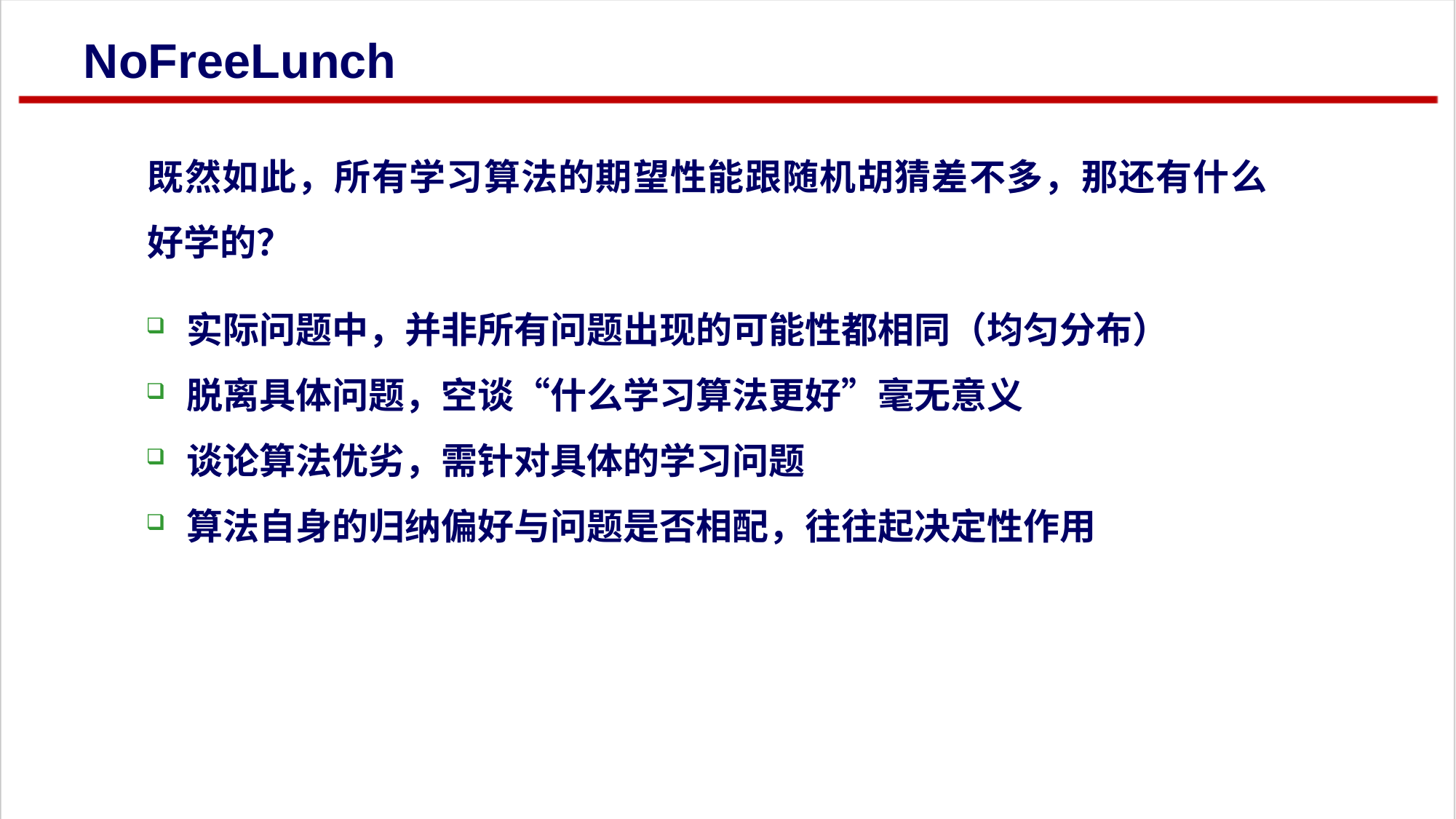

# NoFreeLunch
既然如此，所有学习算法的期望性能跟随机胡猜差不多，那还有什么好学的？
实际问题中，并非所有问题出现的可能性都相同（均匀分布）
脱离具体问题，空谈“什么学习算法更好”毫无意义
谈论算法优劣，需针对具体的学习问题
算法自身的归纳偏好与问题是否相配，往往起决定性作用